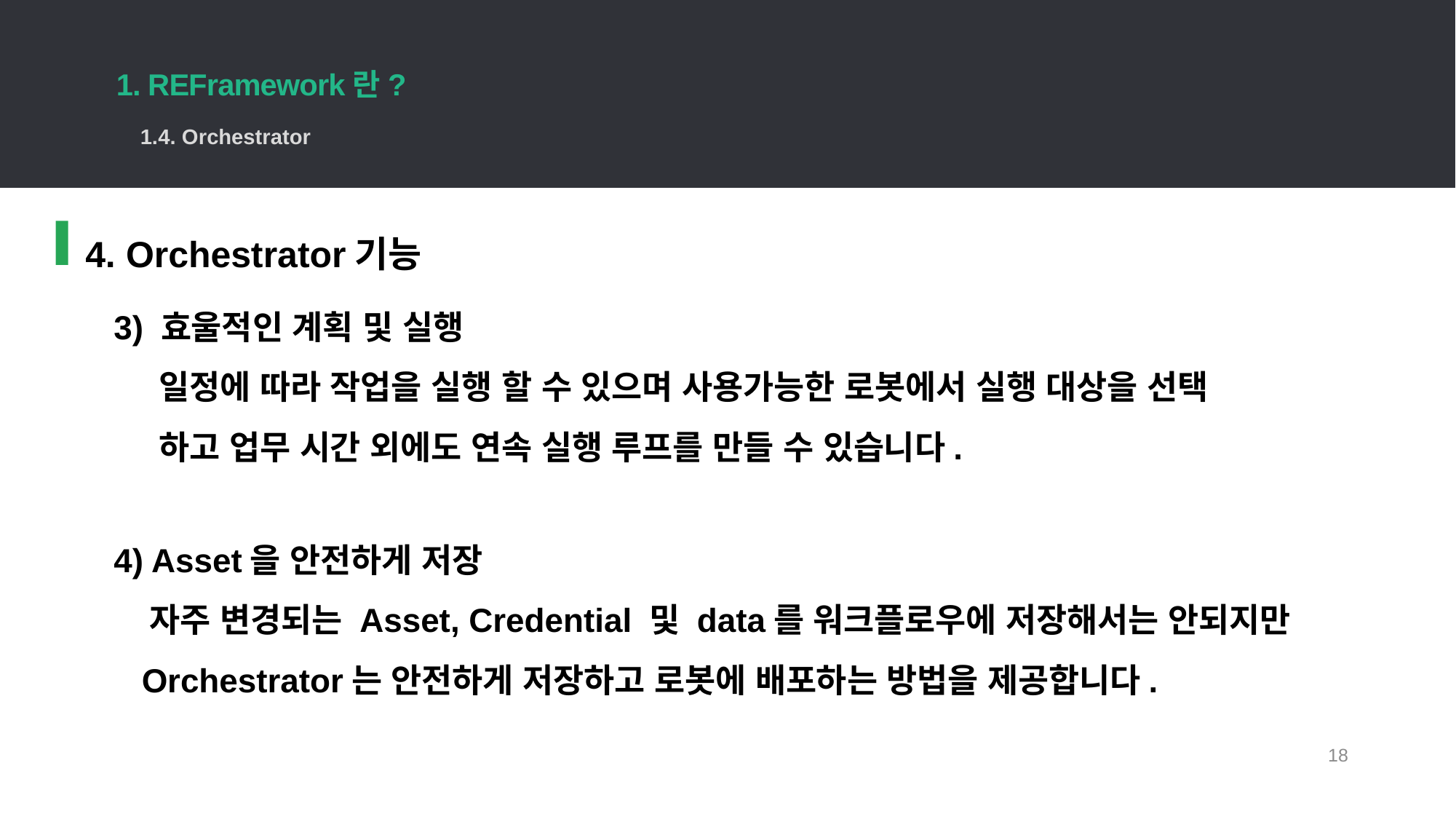

1. REFramework란?
18
1.4. Orchestrator
4. Orchestrator기능

 3) 효울적인 계획 및 실행
     일정에 따라 작업을 실행 할 수 있으며 사용가능한 로봇에서 실행 대상을 선택
     하고 업무 시간 외에도 연속 실행 루프를 만들 수 있습니다.
 4) Asset을 안전하게 저장
    자주 변경되는 Asset, Credential 및 data를 워크플로우에 저장해서는 안되지만
    Orchestrator는 안전하게 저장하고 로봇에 배포하는 방법을 제공합니다.

18